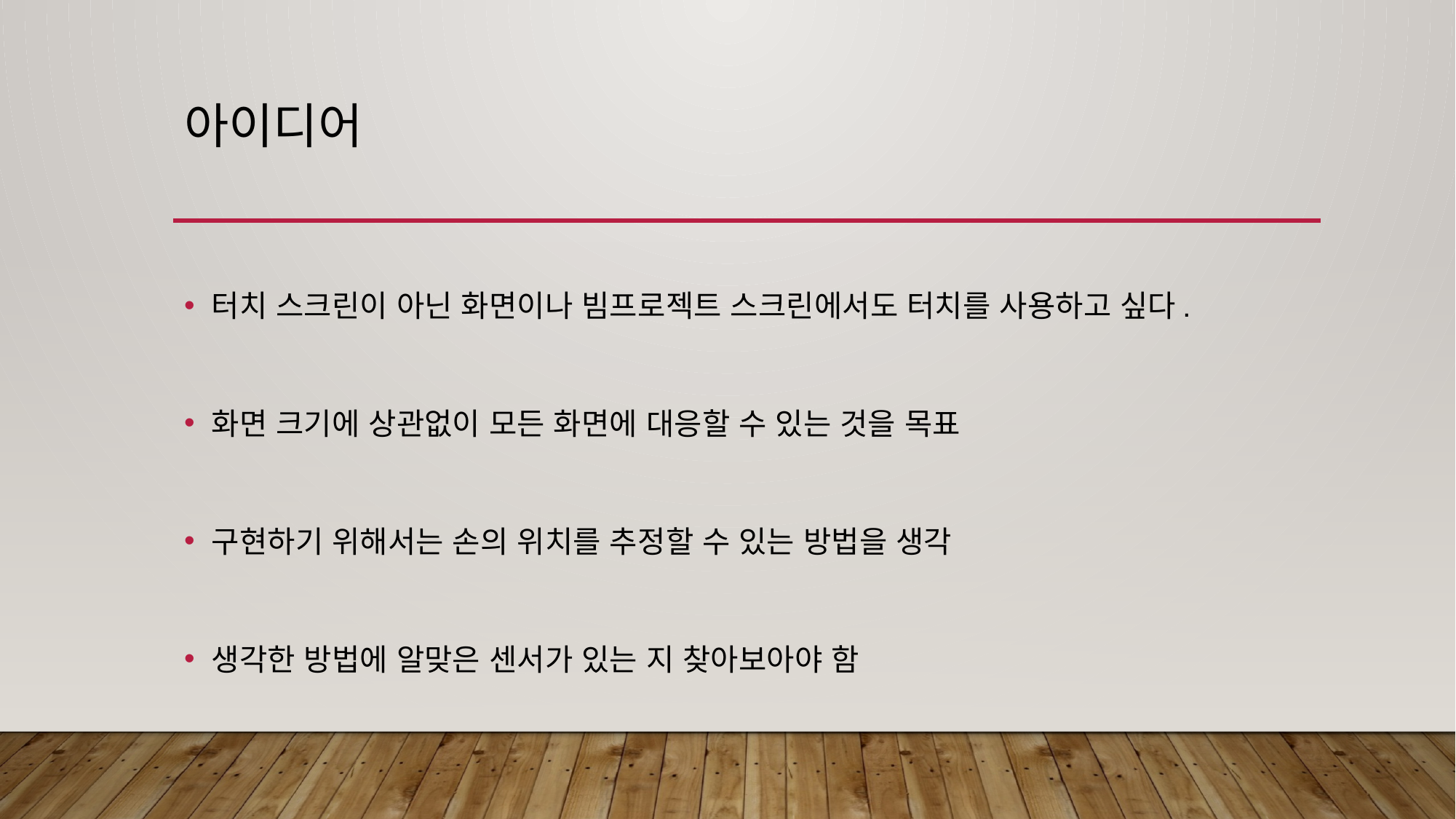

# 아이디어
터치 스크린이 아닌 화면이나 빔프로젝트 스크린에서도 터치를 사용하고 싶다.

화면 크기에 상관없이 모든 화면에 대응할 수 있는 것을 목표

구현하기 위해서는 손의 위치를 추정할 수 있는 방법을 생각

생각한 방법에 알맞은 센서가 있는 지 찾아보아야 함